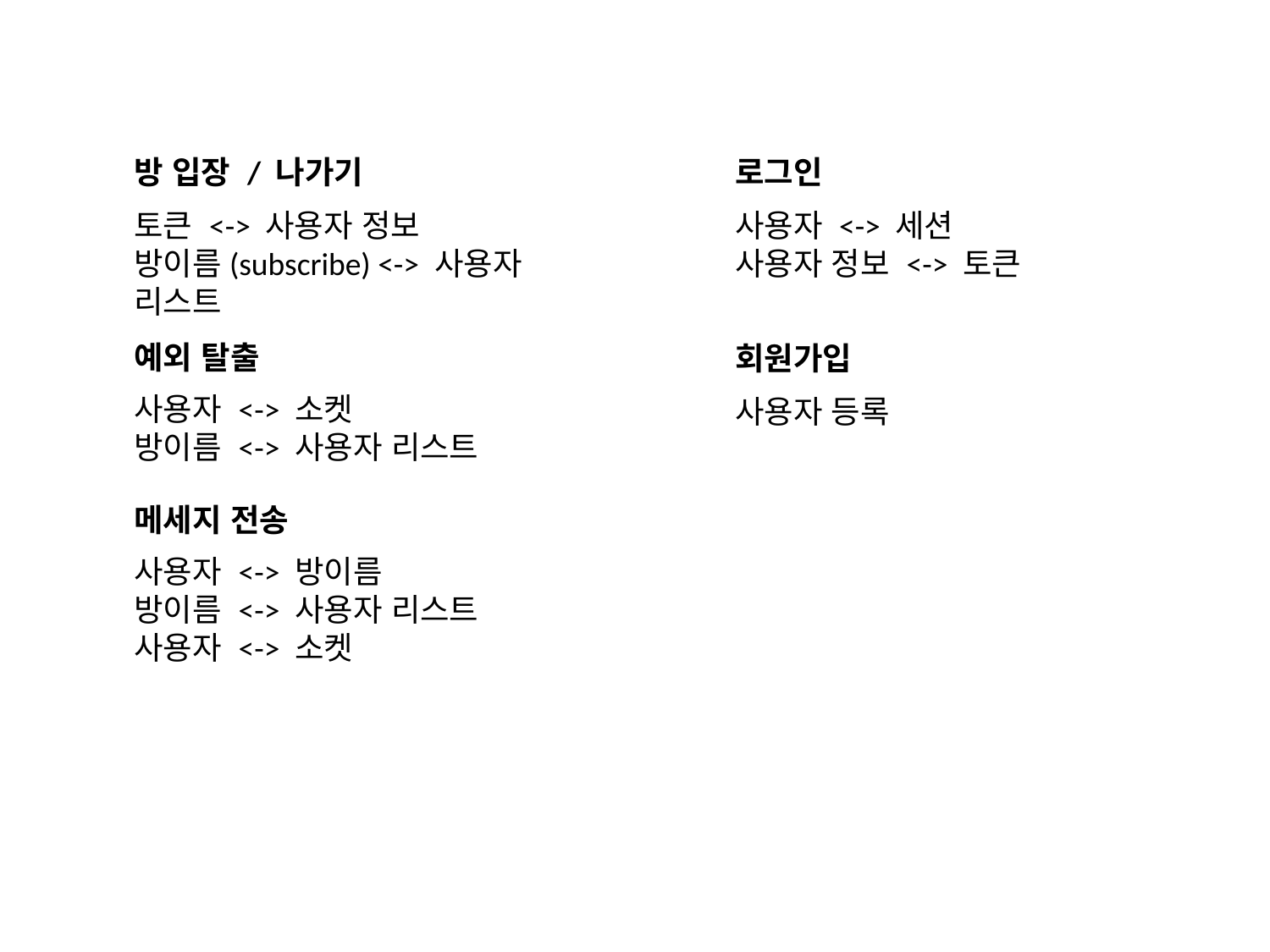

방 입장 / 나가기
로그인
토큰 <-> 사용자 정보
방이름(subscribe) <-> 사용자 리스트
사용자 <-> 세션
사용자 정보 <-> 토큰
예외 탈출
회원가입
사용자 <-> 소켓
방이름 <-> 사용자 리스트
사용자 등록
메세지 전송
사용자 <-> 방이름
방이름 <-> 사용자 리스트
사용자 <-> 소켓